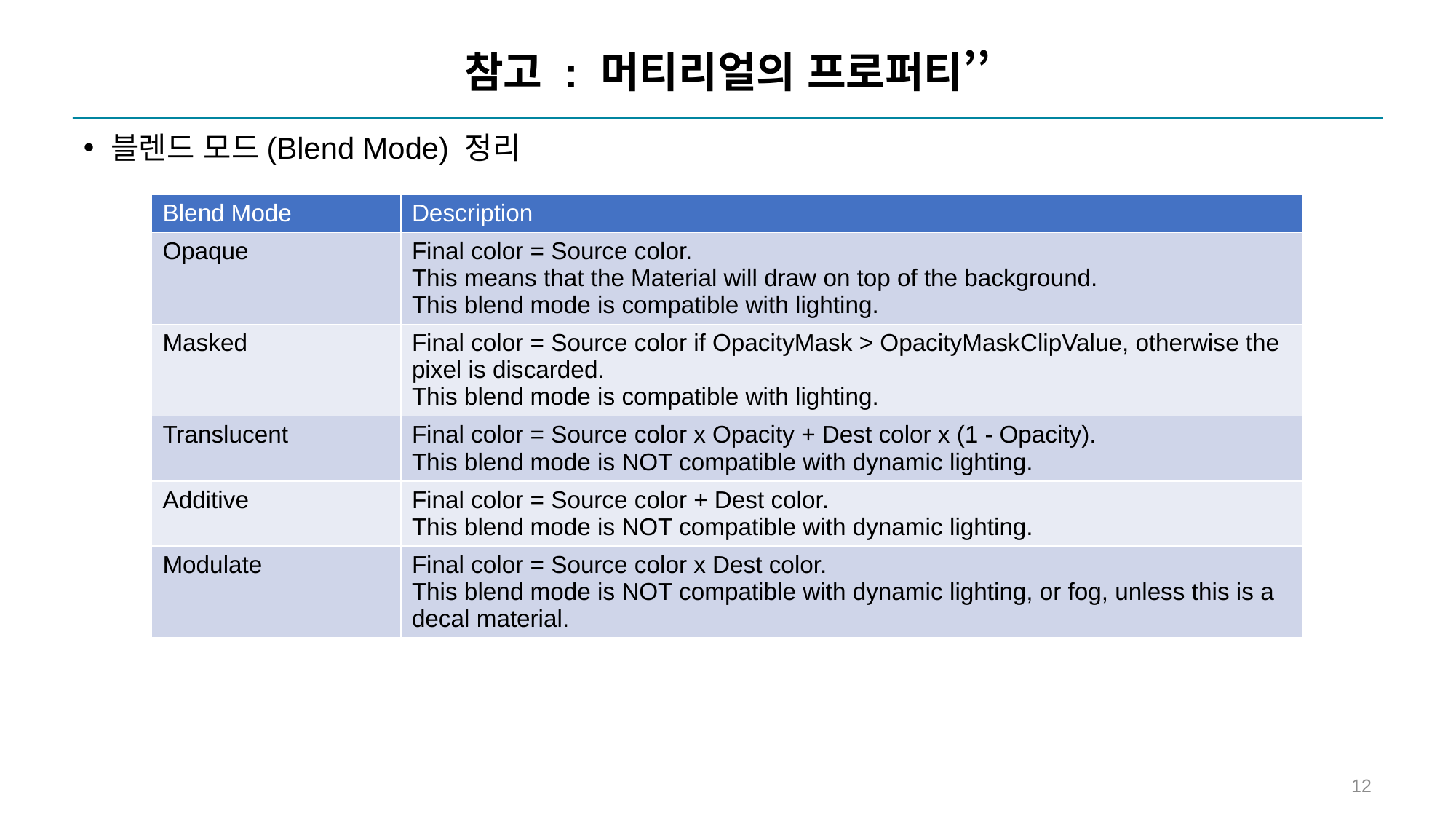

# 참고 : 머티리얼의 프로퍼티’’
블렌드 모드(Blend Mode) 정리

| Blend Mode | Description |
| --- | --- |
| Opaque | Final color = Source color. This means that the Material will draw on top of the background. This blend mode is compatible with lighting. |
| Masked | Final color = Source color if OpacityMask > OpacityMaskClipValue, otherwise the pixel is discarded. This blend mode is compatible with lighting. |
| Translucent | Final color = Source color x Opacity + Dest color x (1 - Opacity). This blend mode is NOT compatible with dynamic lighting. |
| Additive | Final color = Source color + Dest color. This blend mode is NOT compatible with dynamic lighting. |
| Modulate | Final color = Source color x Dest color. This blend mode is NOT compatible with dynamic lighting, or fog, unless this is a decal material. |
12